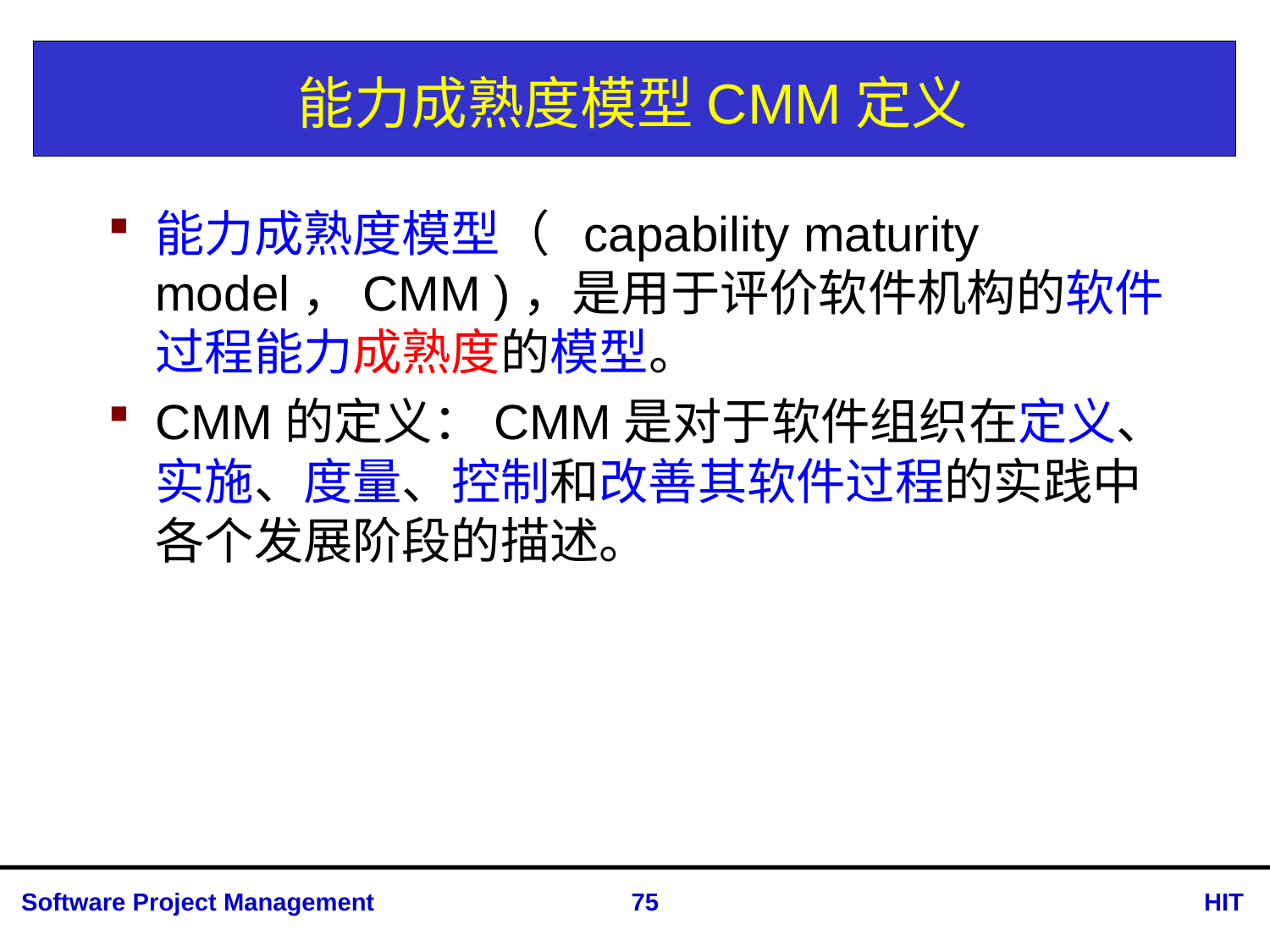

# 能力成熟度模型CMM定义
能力成熟度模型（  capability maturity model，CMM )，是用于评价软件机构的软件过程能力成熟度的模型。
CMM的定义：CMM是对于软件组织在定义、实施、度量、控制和改善其软件过程的实践中各个发展阶段的描述。